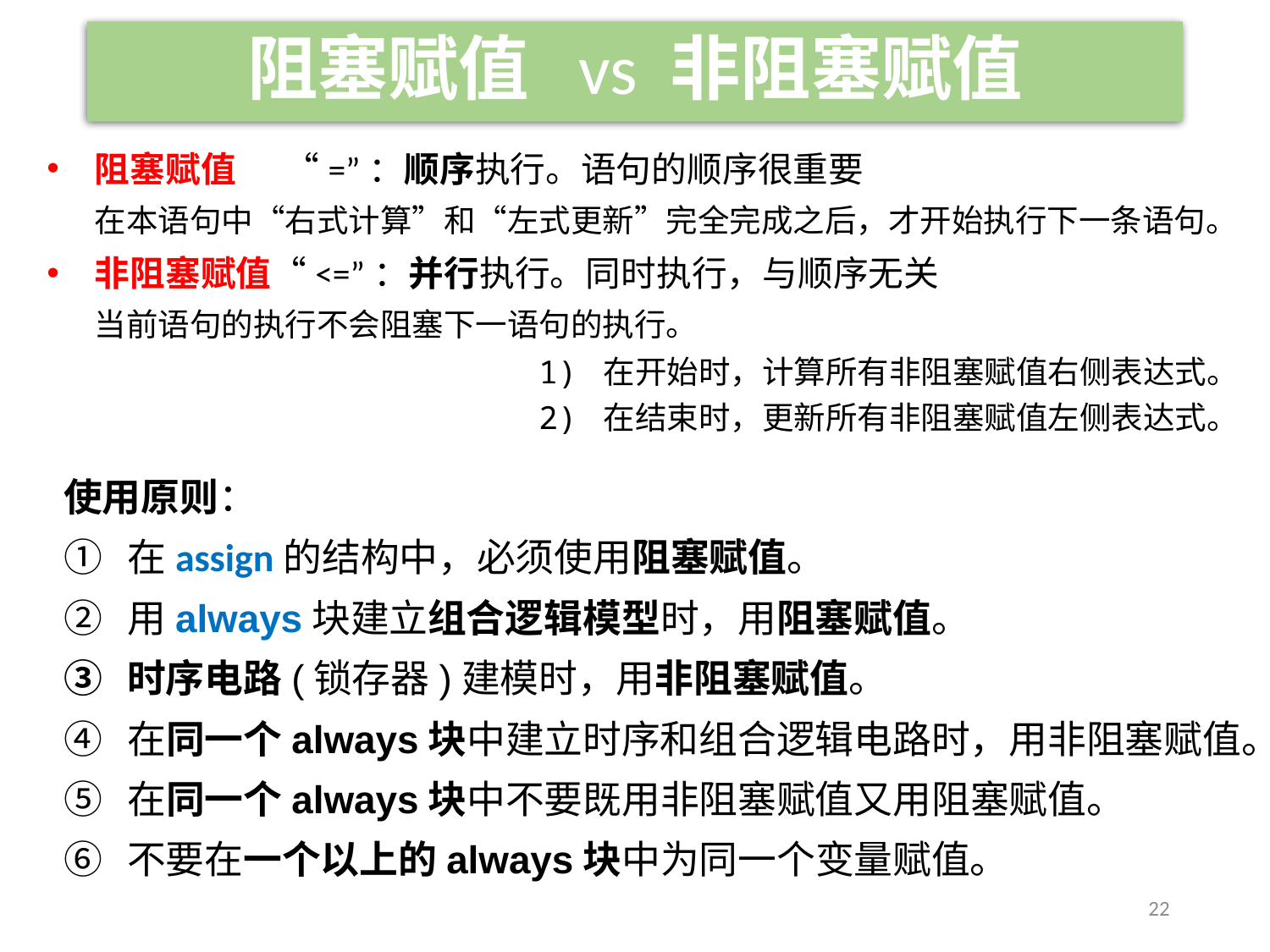

# 阻塞赋值  vs 非阻塞赋值
阻塞赋值      “=”：顺序执行。语句的顺序很重要
在本语句中“右式计算”和“左式更新”完全完成之后，才开始执行下一条语句。
非阻塞赋值“<=”：并行执行。同时执行，与顺序无关
当前语句的执行不会阻塞下一语句的执行。
1) 在开始时，计算所有非阻塞赋值右侧表达式。
2) 在结束时，更新所有非阻塞赋值左侧表达式。
使用原则：
在assign的结构中，必须使用阻塞赋值。
用always块建立组合逻辑模型时，用阻塞赋值。
时序电路(锁存器)建模时，用非阻塞赋值。
在同一个always块中建立时序和组合逻辑电路时，用非阻塞赋值。
在同一个always块中不要既用非阻塞赋值又用阻塞赋值。
不要在一个以上的always块中为同一个变量赋值。
22